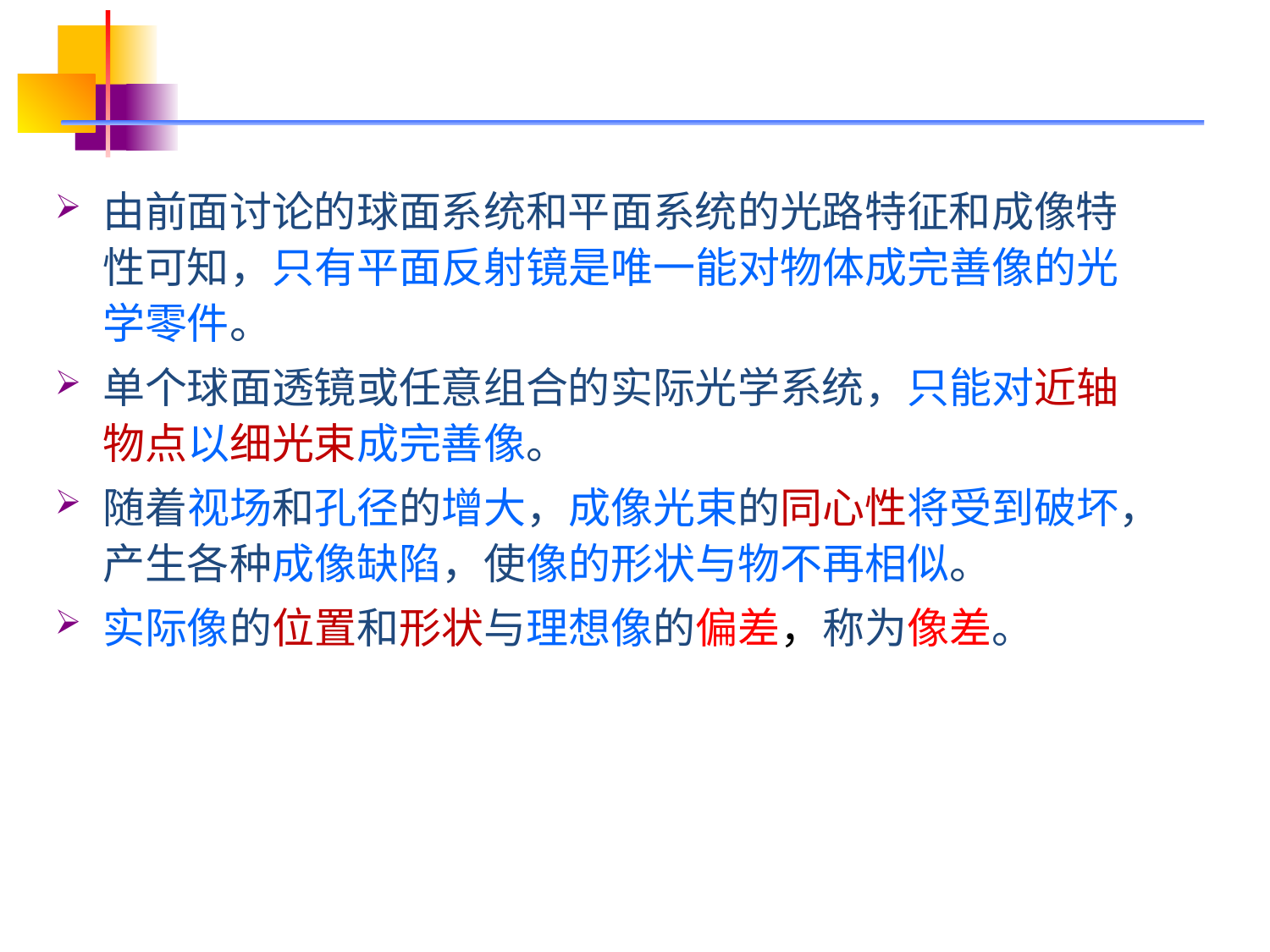

由前面讨论的球面系统和平面系统的光路特征和成像特性可知，只有平面反射镜是唯一能对物体成完善像的光学零件。
单个球面透镜或任意组合的实际光学系统，只能对近轴物点以细光束成完善像。
随着视场和孔径的增大，成像光束的同心性将受到破坏，产生各种成像缺陷，使像的形状与物不再相似。
实际像的位置和形状与理想像的偏差，称为像差。